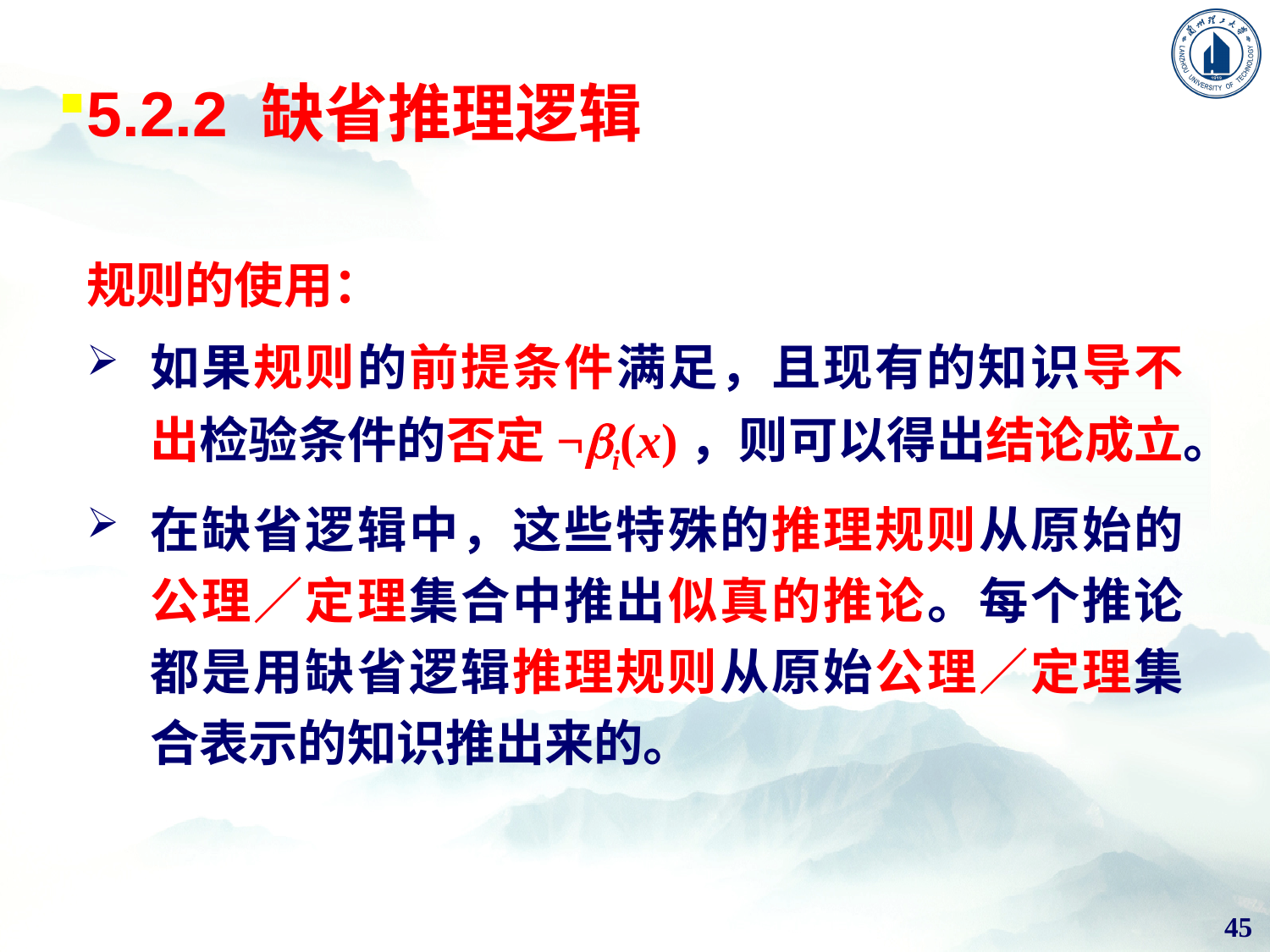

5.2.2 缺省推理逻辑
规则的使用：
如果规则的前提条件满足，且现有的知识导不出检验条件的否定¬βi(x)，则可以得出结论成立。
在缺省逻辑中，这些特殊的推理规则从原始的公理／定理集合中推出似真的推论。每个推论都是用缺省逻辑推理规则从原始公理／定理集合表示的知识推出来的。

45